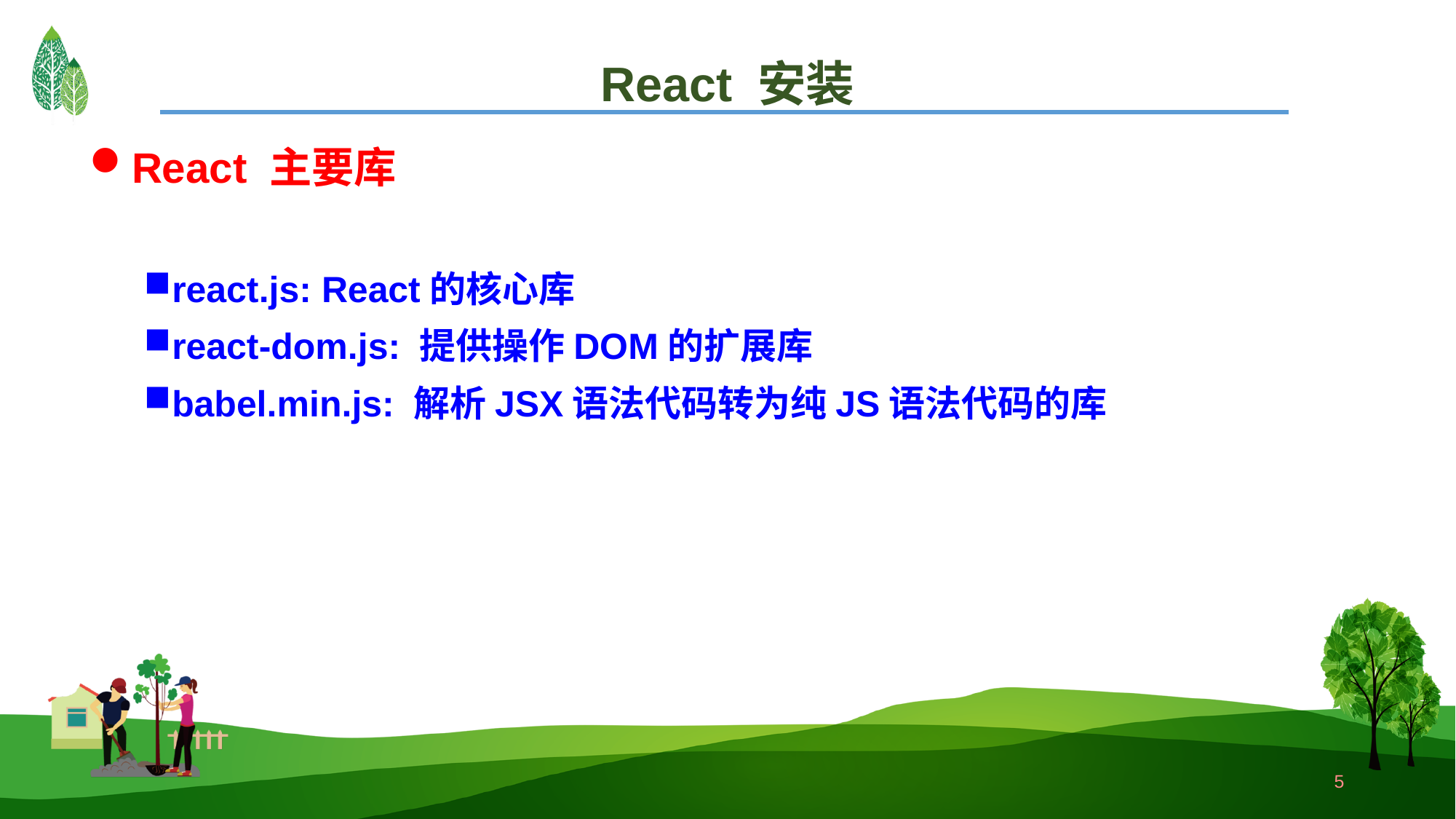

# React 安装
React 主要库

react.js: React的核心库
react-dom.js: 提供操作DOM的扩展库
babel.min.js: 解析JSX语法代码转为纯JS语法代码的库

5